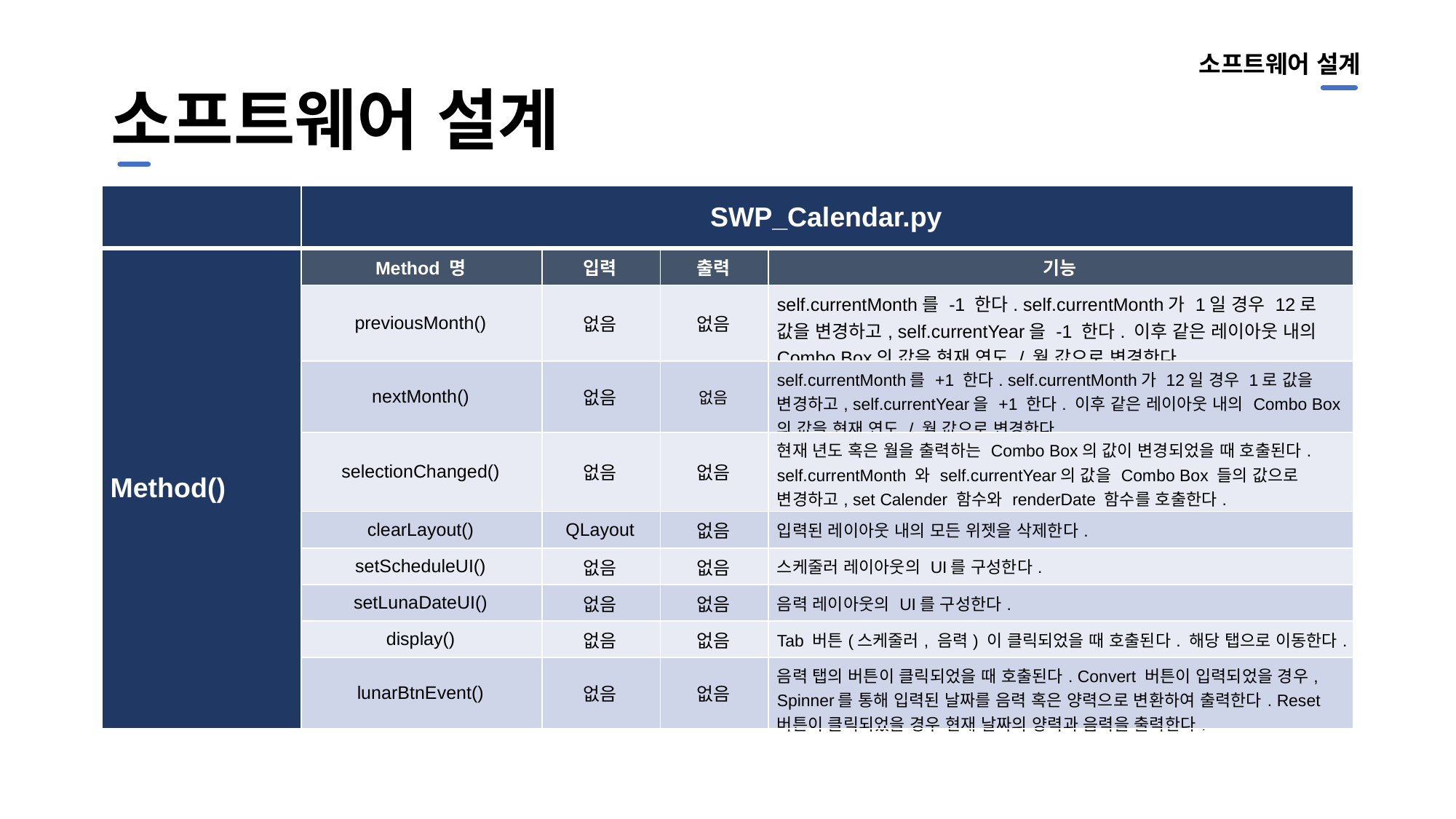

# 소프트웨어 설계
소프트웨어 설계
|  | SWP\_Calendar.py |  |  |  |
| --- | --- | --- | --- | --- |
| Method() | Method 명 | 입력 | 출력 | 기능 |
|  | previousMonth() | 없음 | 없음 | self.currentMonth를 -1 한다. self.currentMonth가 1일 경우 12로 값을 변경하고, self.currentYear을 -1 한다. 이후 같은 레이아웃 내의 Combo Box의 값을 현재 연도 / 월 값으로 변경한다. |
|  | nextMonth() | 없음 | 없음 | self.currentMonth를 +1 한다. self.currentMonth가 12일 경우 1로 값을 변경하고, self.currentYear을 +1 한다. 이후 같은 레이아웃 내의 Combo Box의 값을 현재 연도 / 월 값으로 변경한다. |
|  | selectionChanged() | 없음 | 없음 | 현재 년도 혹은 월을 출력하는 Combo Box의 값이 변경되었을 때 호출된다. self.currentMonth 와 self.currentYear의 값을 Combo Box 들의 값으로 변경하고, set Calender 함수와 renderDate 함수를 호출한다. |
|  | clearLayout() | QLayout | 없음 | 입력된 레이아웃 내의 모든 위젯을 삭제한다. |
|  | setScheduleUI() | 없음 | 없음 | 스케줄러 레이아웃의 UI를 구성한다. |
|  | setLunaDateUI() | 없음 | 없음 | 음력 레이아웃의 UI를 구성한다. |
|  | display() | 없음 | 없음 | Tab 버튼(스케줄러, 음력) 이 클릭되었을 때 호출된다. 해당 탭으로 이동한다. |
|  | lunarBtnEvent() | 없음 | 없음 | 음력 탭의 버튼이 클릭되었을 때 호출된다. Convert 버튼이 입력되었을 경우, Spinner를 통해 입력된 날짜를 음력 혹은 양력으로 변환하여 출력한다. Reset 버튼이 클릭되었을 경우 현재 날짜의 양력과 음력을 출력한다. |